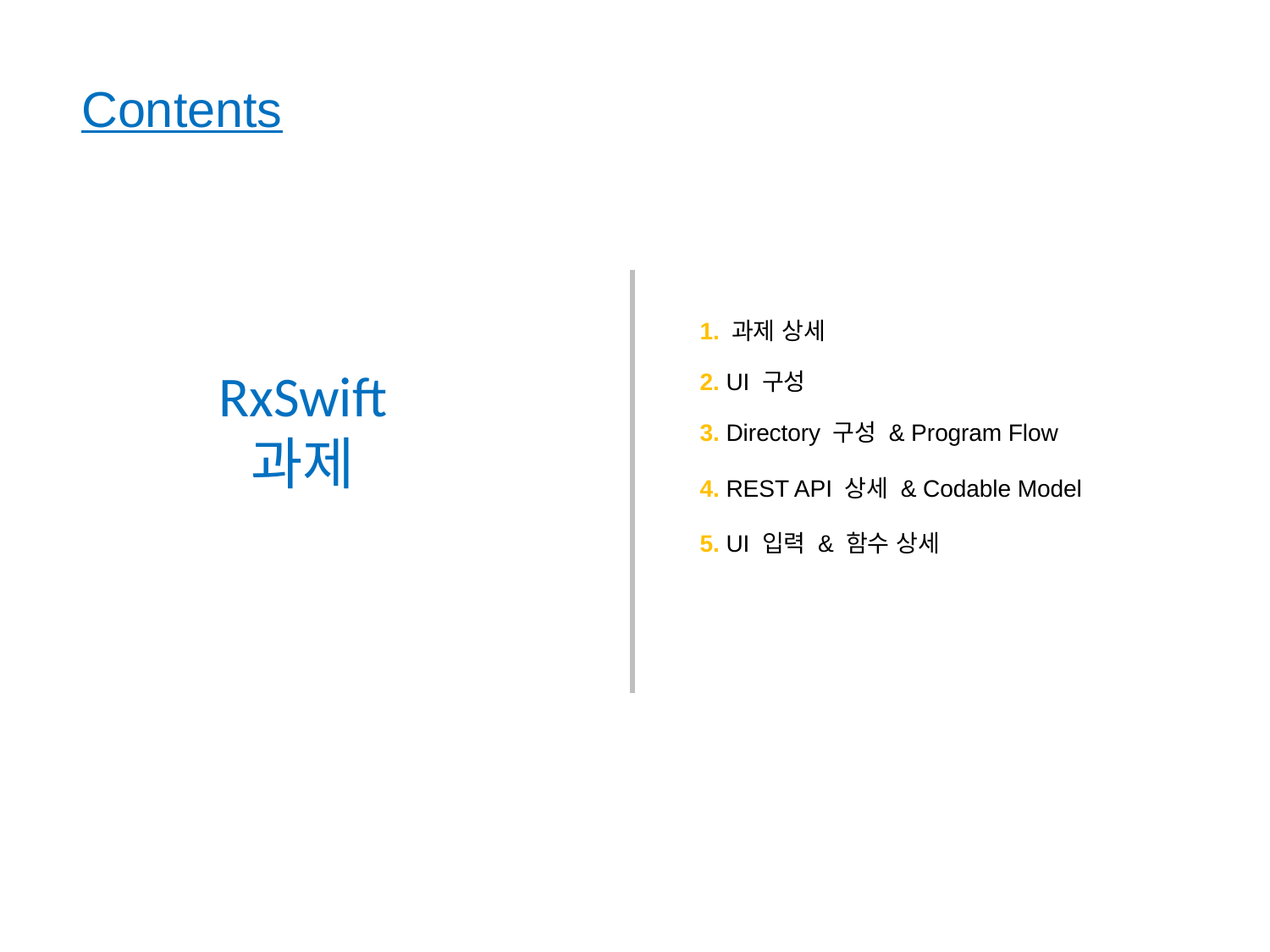

Contents
1. 과제 상세
RxSwift 과제
2. UI 구성
3. Directory 구성 & Program Flow
4. REST API 상세 & Codable Model
5. UI 입력 & 함수 상세